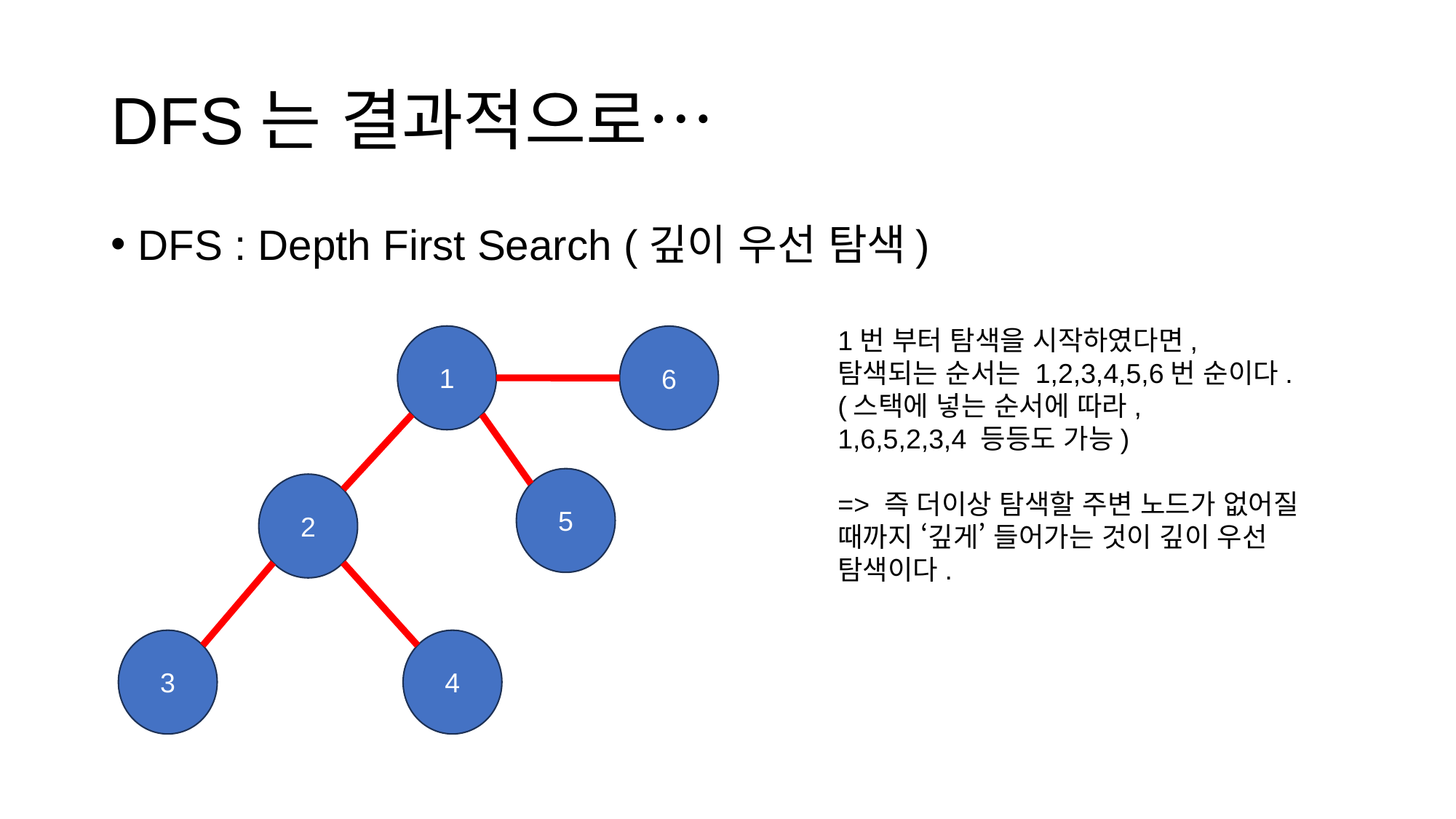

# DFS는 결과적으로…
DFS : Depth First Search (깊이 우선 탐색)

1번 부터 탐색을 시작하였다면,
탐색되는 순서는 1,2,3,4,5,6번 순이다.
(스택에 넣는 순서에 따라,
1,6,5,2,3,4 등등도 가능)

=> 즉 더이상 탐색할 주변 노드가 없어질 때까지 ‘깊게’ 들어가는 것이 깊이 우선 탐색이다.
1
6
5
2
3
4